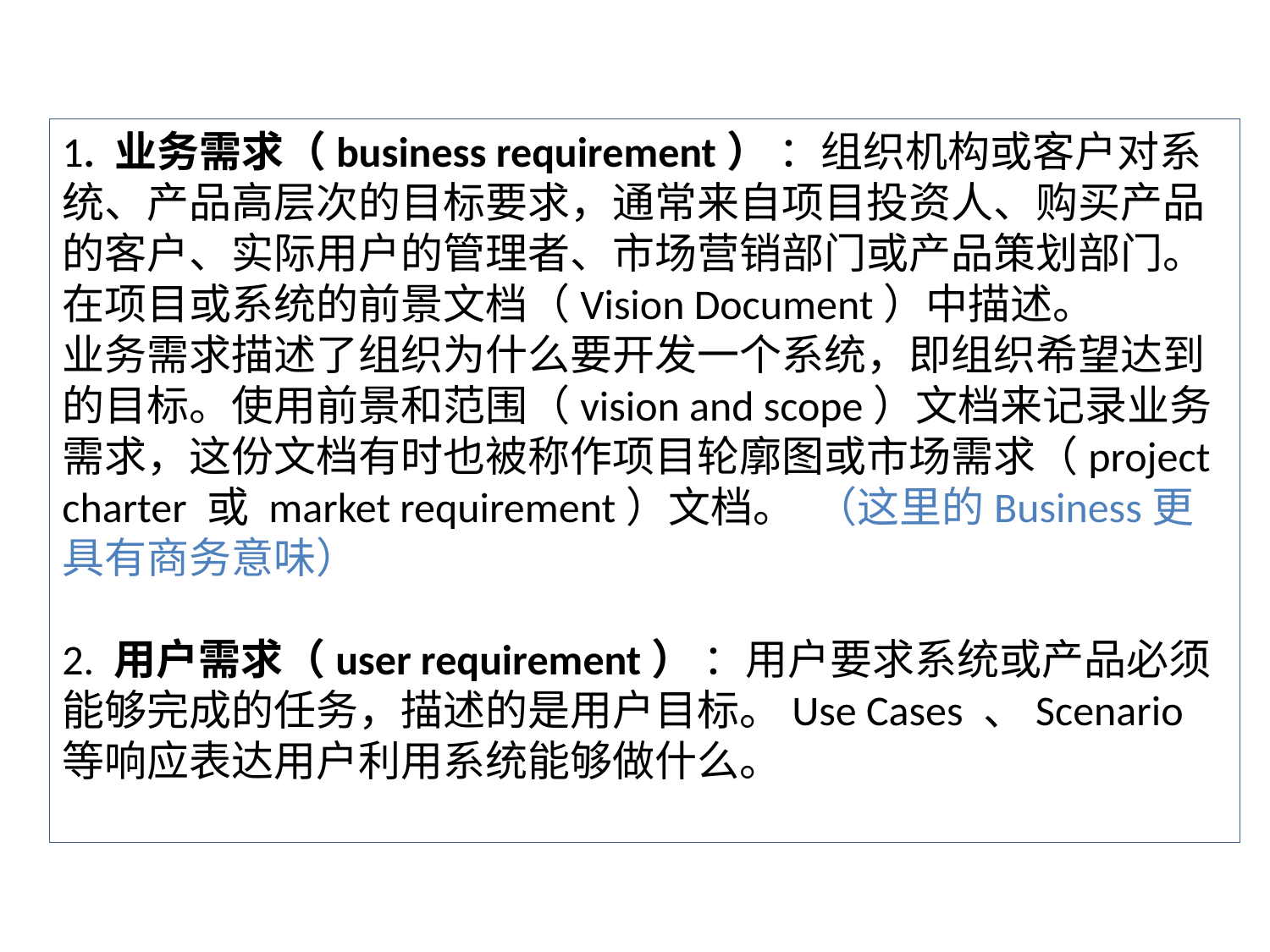

1. 业务需求（business requirement） ：组织机构或客户对系统、产品高层次的目标要求，通常来自项目投资人、购买产品的客户、实际用户的管理者、市场营销部门或产品策划部门。在项目或系统的前景文档（Vision Document）中描述。
业务需求描述了组织为什么要开发一个系统，即组织希望达到的目标。使用前景和范围（vision and scope）文档来记录业务需求，这份文档有时也被称作项目轮廓图或市场需求（project charter 或 market requirement）文档。  （这里的Business更具有商务意味）

2. 用户需求（user requirement） ：用户要求系统或产品必须能够完成的任务，描述的是用户目标。Use Cases 、Scenario等响应表达用户利用系统能够做什么。